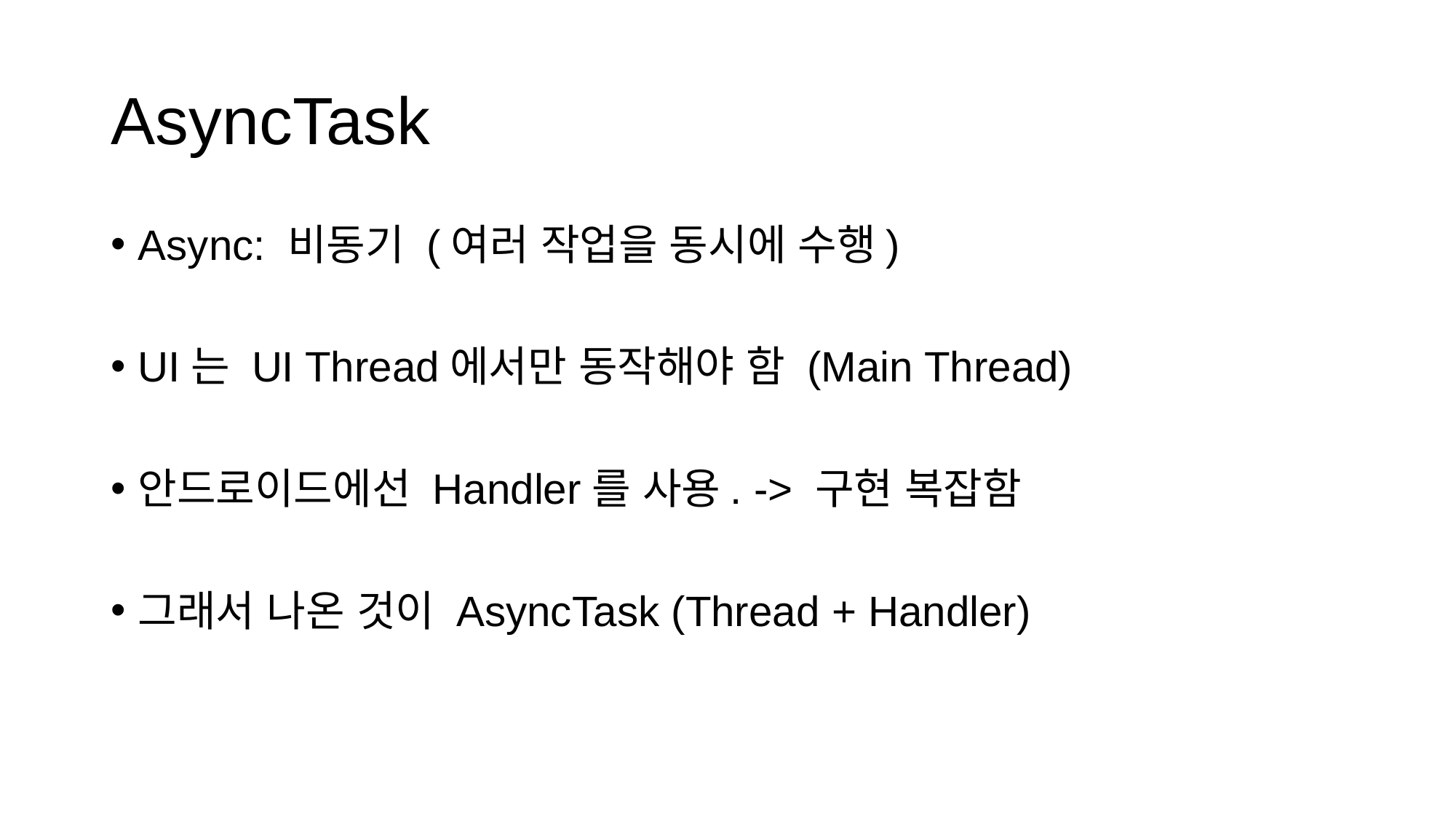

# AsyncTask
Async: 비동기 (여러 작업을 동시에 수행)

UI는 UI Thread에서만 동작해야 함 (Main Thread)

안드로이드에선 Handler를 사용. -> 구현 복잡함

그래서 나온 것이 AsyncTask (Thread + Handler)